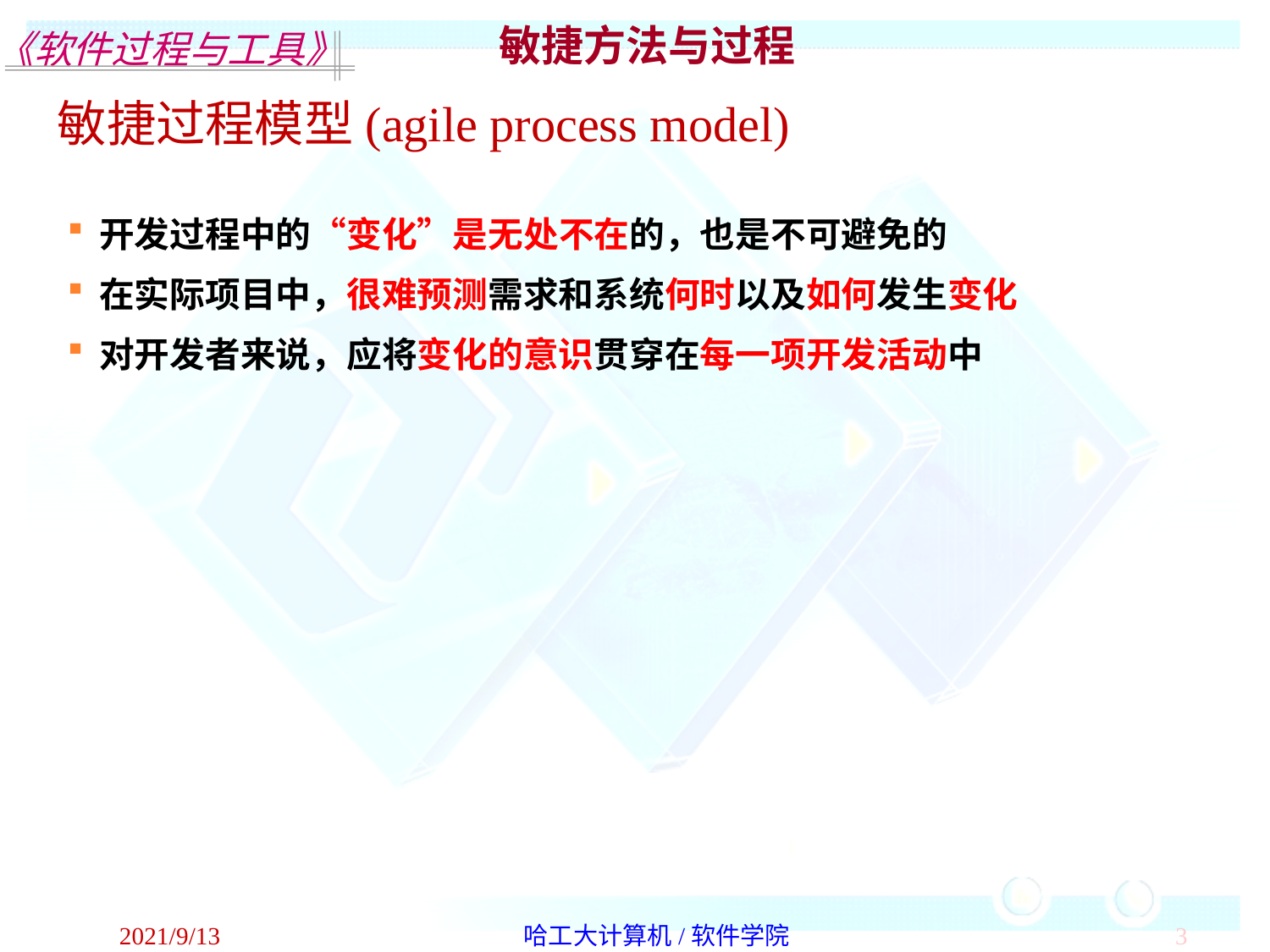

敏捷方法与过程
敏捷过程模型(agile process model)
开发过程中的“变化”是无处不在的，也是不可避免的
在实际项目中，很难预测需求和系统何时以及如何发生变化
对开发者来说，应将变化的意识贯穿在每一项开发活动中